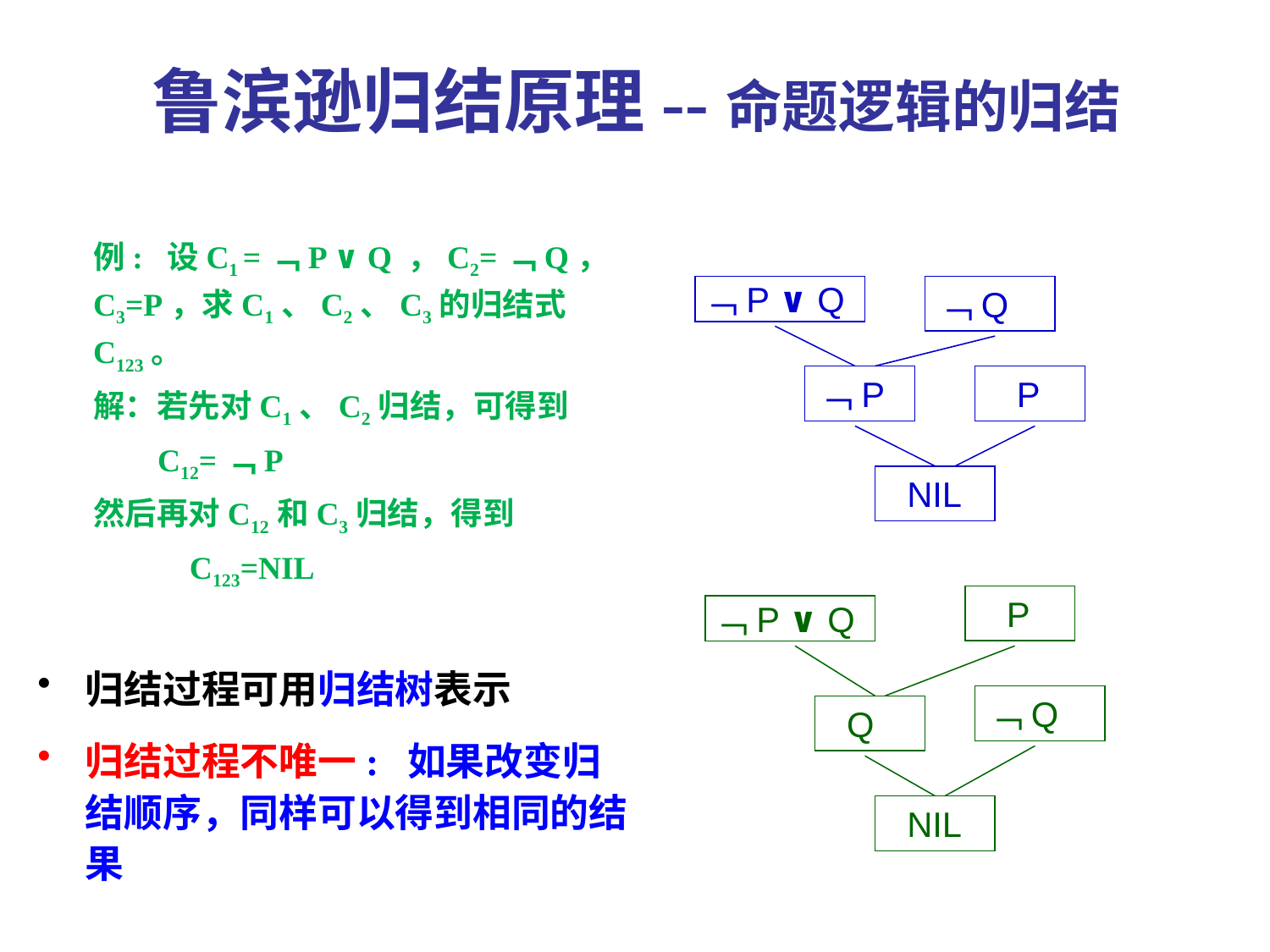

# 鲁滨逊归结原理--命题逻辑的归结
例:  设C1 =﹁P ∨ Q ，C2=﹁Q，C3=P，求C1、C2、C3的归结式C123。
解：若先对C1、C2归结，可得到
        C12=﹁P
然后再对C12和C3归结，得到
            C123=NIL

归结过程可用归结树表示
归结过程不唯一:  如果改变归结顺序，同样可以得到相同的结果
﹁P ∨ Q
﹁Q

﹁P
   P

  NIL
   P
﹁P ∨ Q

﹁Q
  Q

  NIL